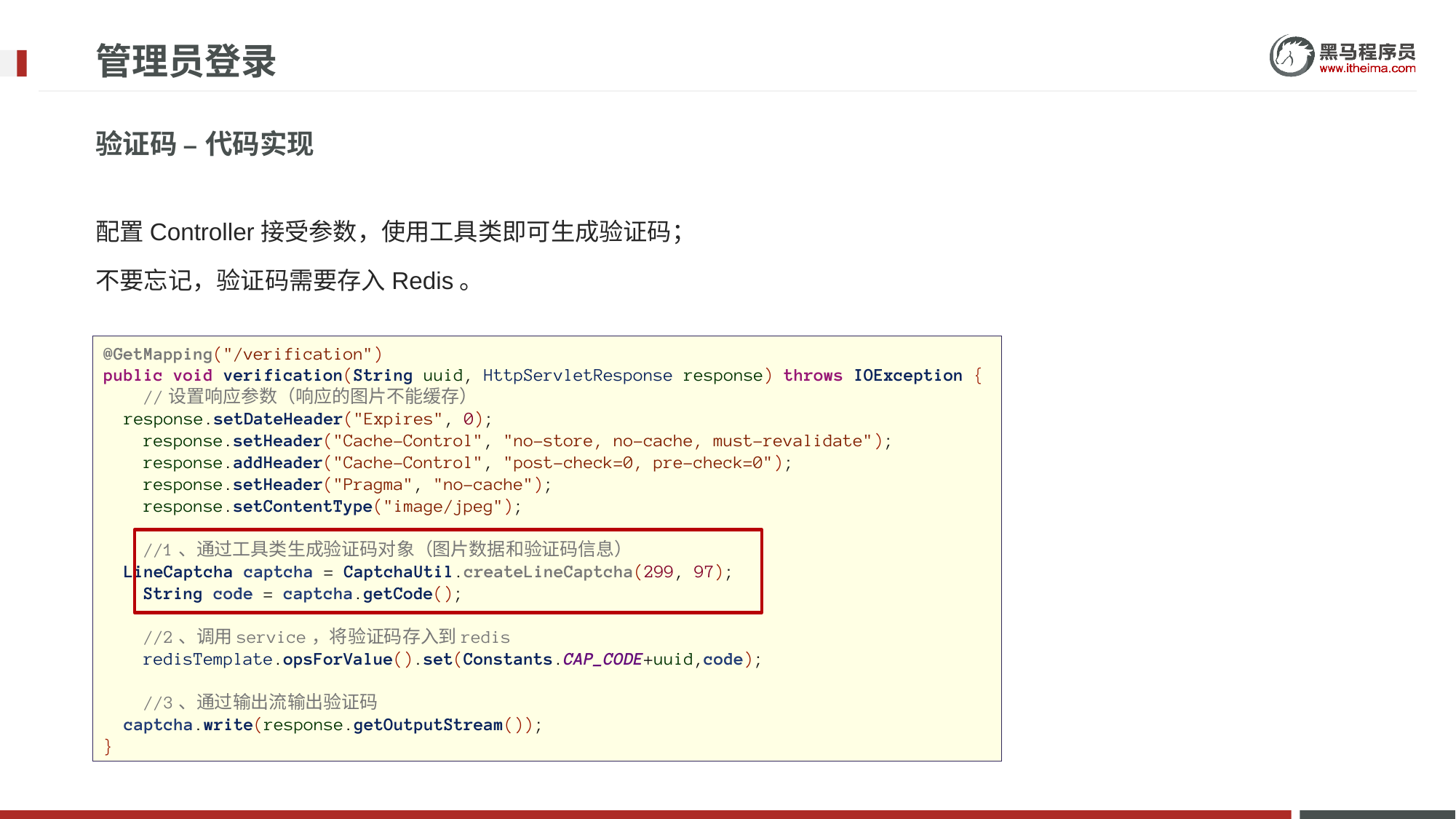

# 管理员登录
验证码-代码实现
配置Controller接受参数，使用工具类即可生成验证码；
不要忘记，验证码需要存入Redis。

@GetMapping("/verification")
public void verification(String uuid, HttpServletResponse response) throws IOException {
    //设置响应参数（响应的图片不能缓存）
    response.setDateHeader("Expires", 0);
    response.setHeader("Cache-Control", "no-store, no-cache, must-revalidate");
    response.addHeader("Cache-Control", "post-check=0, pre-check=0");
    response.setHeader("Pragma", "no-cache");
    response.setContentType("image/jpeg");
    //1、通过工具类生成验证码对象（图片数据和验证码信息）
    LineCaptcha captcha = CaptchaUtil.createLineCaptcha(299, 97);
    String code = captcha.getCode();
    //2、调用service，将验证码存入到redis
    redisTemplate.opsForValue().set(Constants.CAP_CODE+uuid,code);
    //3、通过输出流输出验证码
    captcha.write(response.getOutputStream());
}